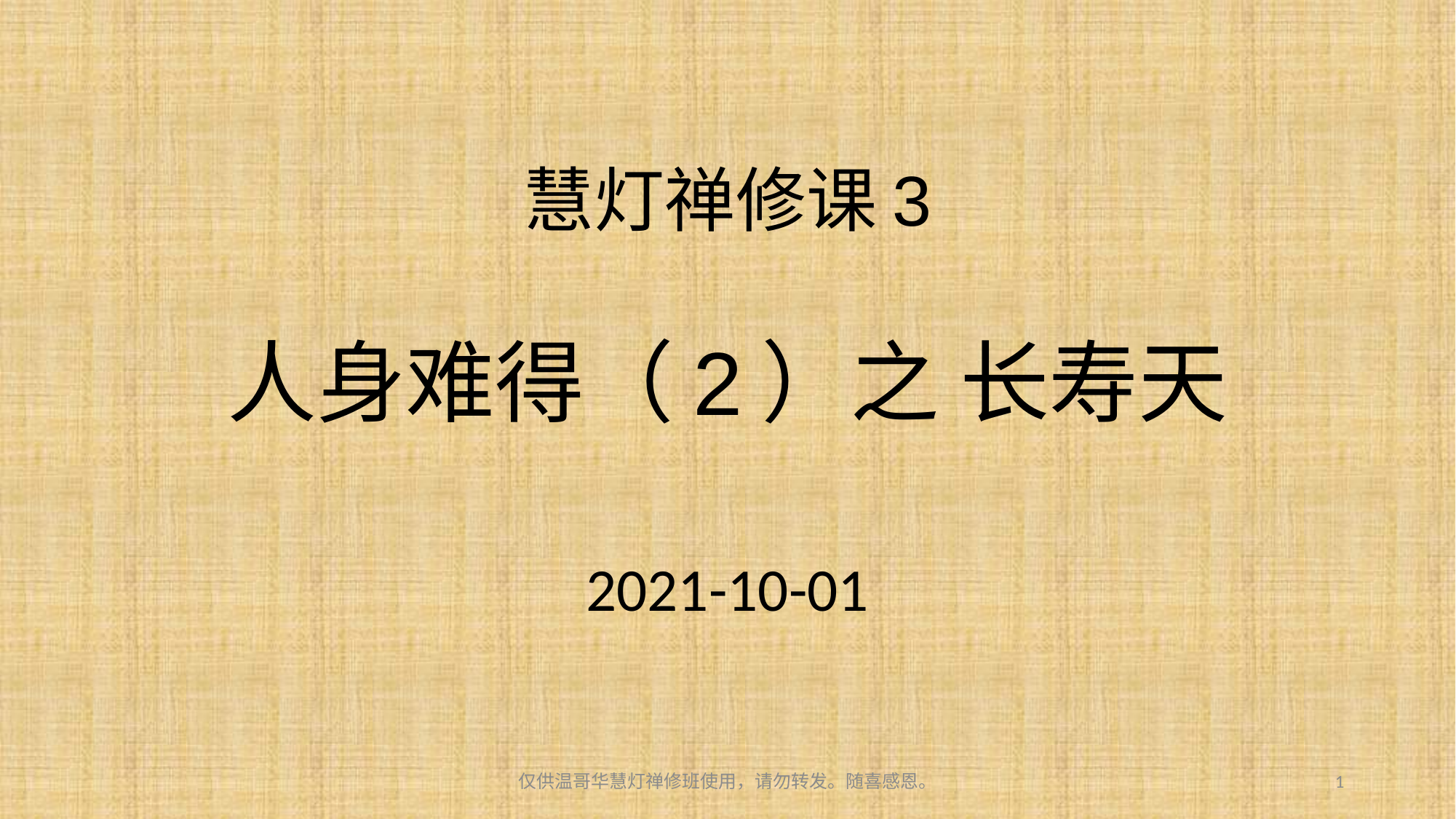

# 慧灯禅修课3 人身难得（2）之 长寿天
2021-10-01
仅供温哥华慧灯禅修班使用，请勿转发。随喜感恩。
1